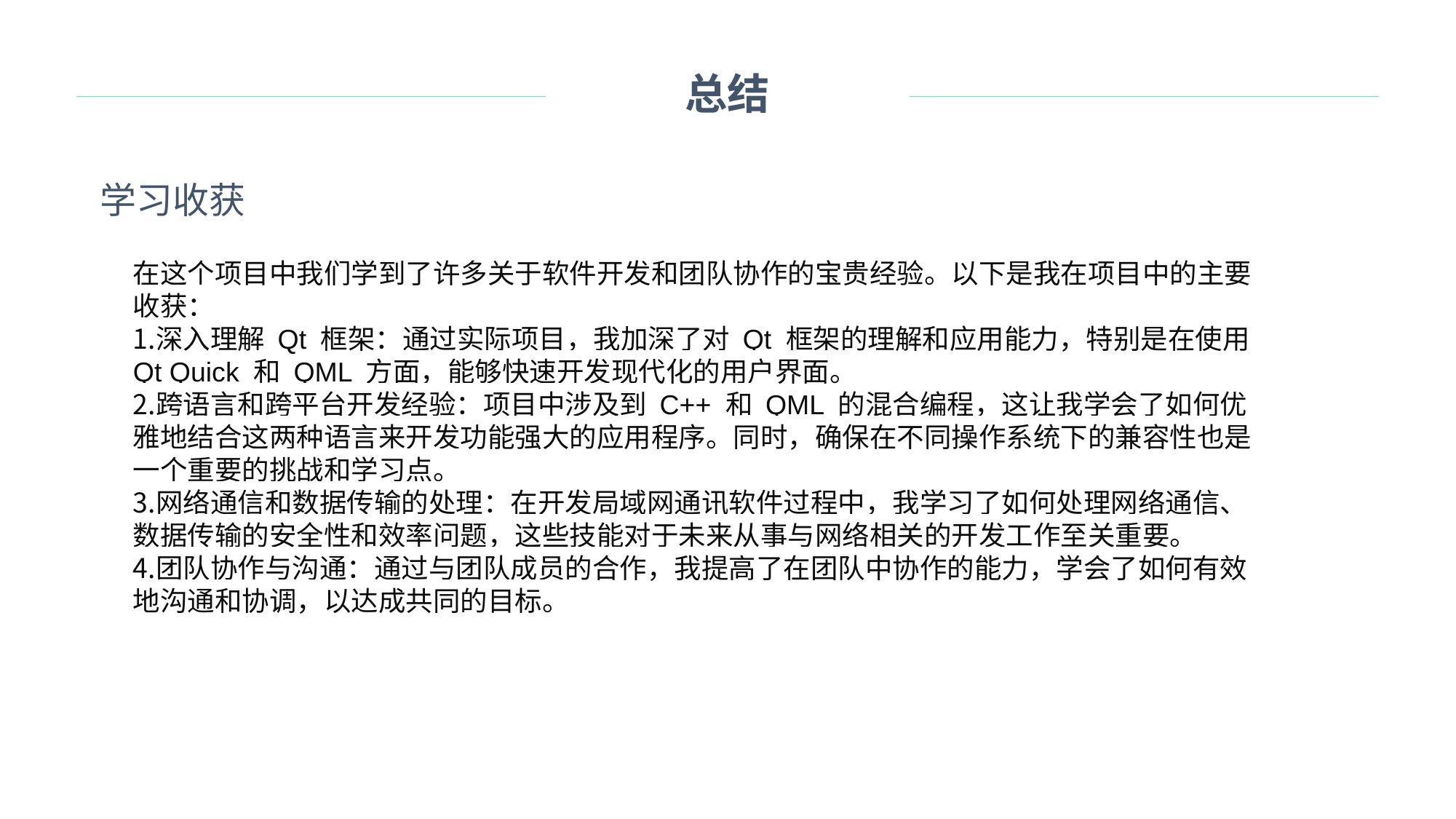

总结
学习收获
在这个项目中我们学到了许多关于软件开发和团队协作的宝贵经验。以下是我在项目中的主要收获：
深入理解 Qt 框架：通过实际项目，我加深了对 Qt 框架的理解和应用能力，特别是在使用 Qt Quick 和 QML 方面，能够快速开发现代化的用户界面。
跨语言和跨平台开发经验：项目中涉及到 C++ 和 QML 的混合编程，这让我学会了如何优雅地结合这两种语言来开发功能强大的应用程序。同时，确保在不同操作系统下的兼容性也是一个重要的挑战和学习点。
网络通信和数据传输的处理：在开发局域网通讯软件过程中，我学习了如何处理网络通信、数据传输的安全性和效率问题，这些技能对于未来从事与网络相关的开发工作至关重要。
团队协作与沟通：通过与团队成员的合作，我提高了在团队中协作的能力，学会了如何有效地沟通和协调，以达成共同的目标。